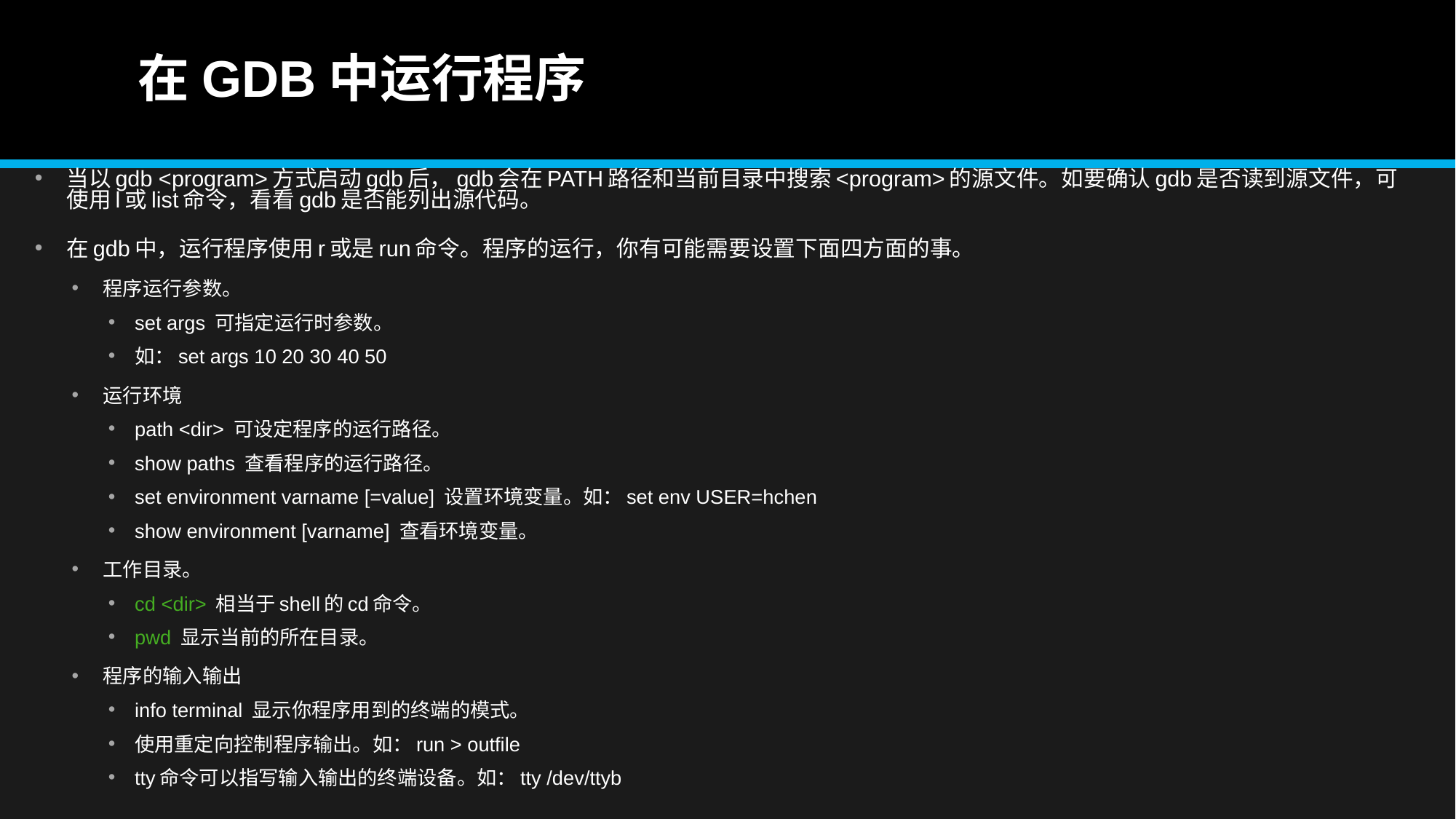

# 在GDB中运行程序
当以gdb <program>方式启动gdb后，gdb会在PATH路径和当前目录中搜索<program>的源文件。如要确认gdb是否读到源文件，可使用l或list命令，看看gdb是否能列出源代码。
在gdb中，运行程序使用r或是run命令。程序的运行，你有可能需要设置下面四方面的事。
程序运行参数。
set args 可指定运行时参数。
如：set args 10 20 30 40 50
运行环境
path <dir> 可设定程序的运行路径。
show paths 查看程序的运行路径。
set environment varname [=value] 设置环境变量。如：set env USER=hchen
show environment [varname] 查看环境变量。
工作目录。
cd <dir> 相当于shell的cd命令。
pwd 显示当前的所在目录。
程序的输入输出
info terminal 显示你程序用到的终端的模式。
使用重定向控制程序输出。如：run > outfile
tty命令可以指写输入输出的终端设备。如：tty /dev/ttyb